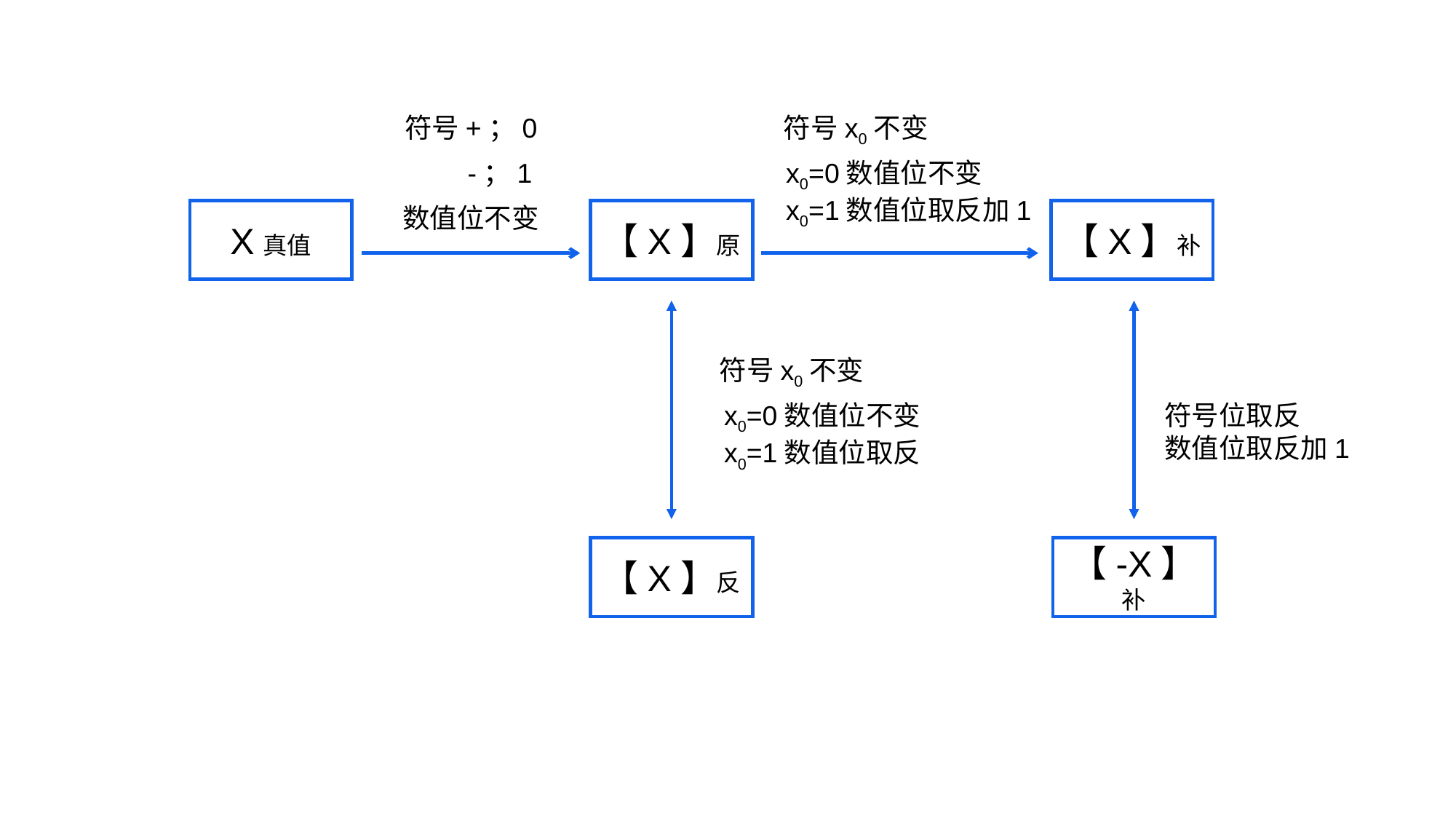

符号+；0
符号x0不变
-；1
x0=0数值位不变
x0=1数值位取反加1
数值位不变
X真值
【X】原
【X】补
符号x0不变
x0=0数值位不变
x0=1数值位取反
符号位取反
数值位取反加1
【X】反
【-X】补